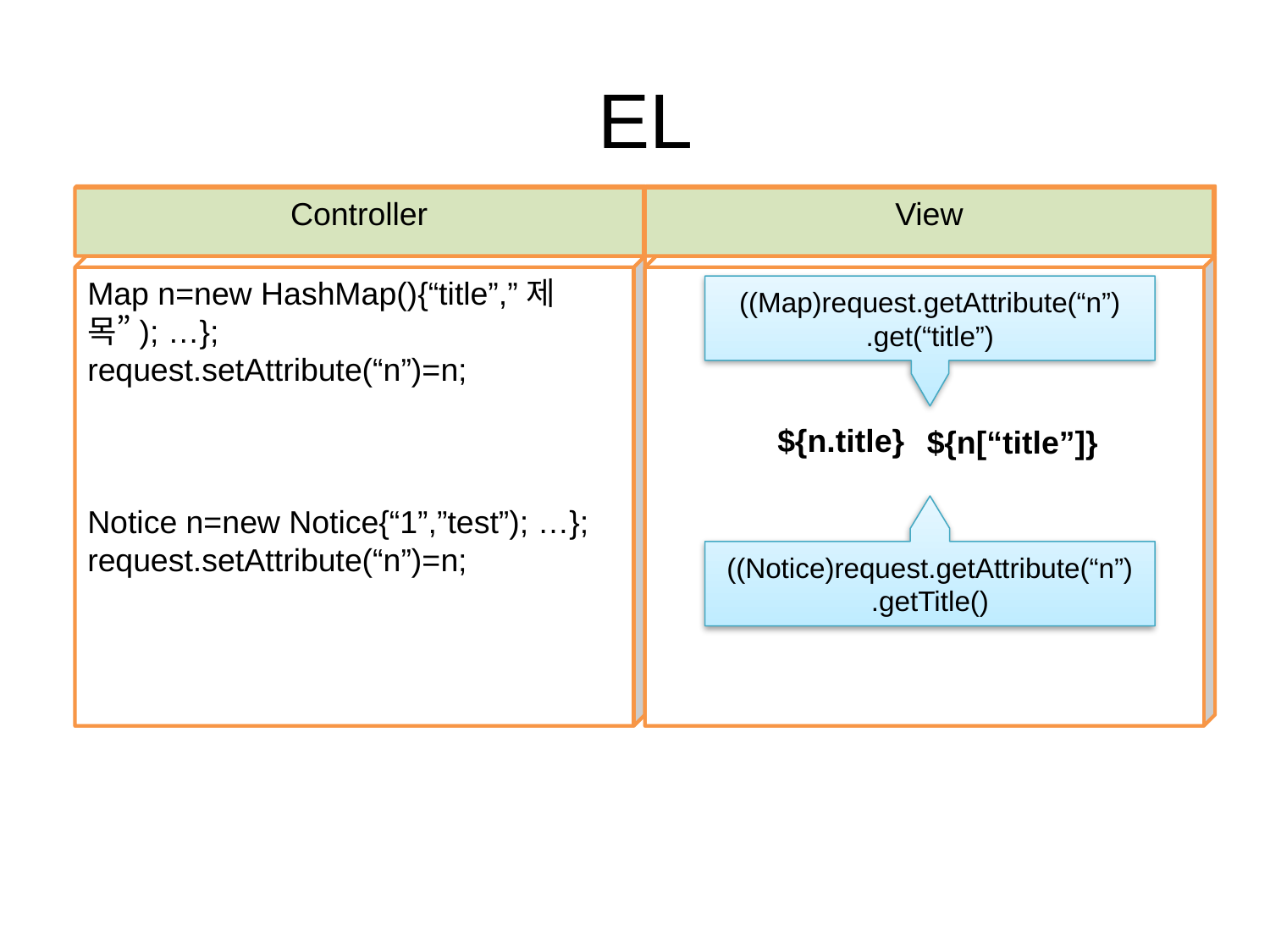

# EL
Controller
View
Map n=new HashMap(){“title”,”제목”); …};
request.setAttribute(“n”)=n;

Notice n=new Notice{“1”,”test”); …};
request.setAttribute(“n”)=n;

((Map)request.getAttribute(“n”)
.get(“title”)
${n.title}
${n[“title”]}
((Notice)request.getAttribute(“n”)
.getTitle()